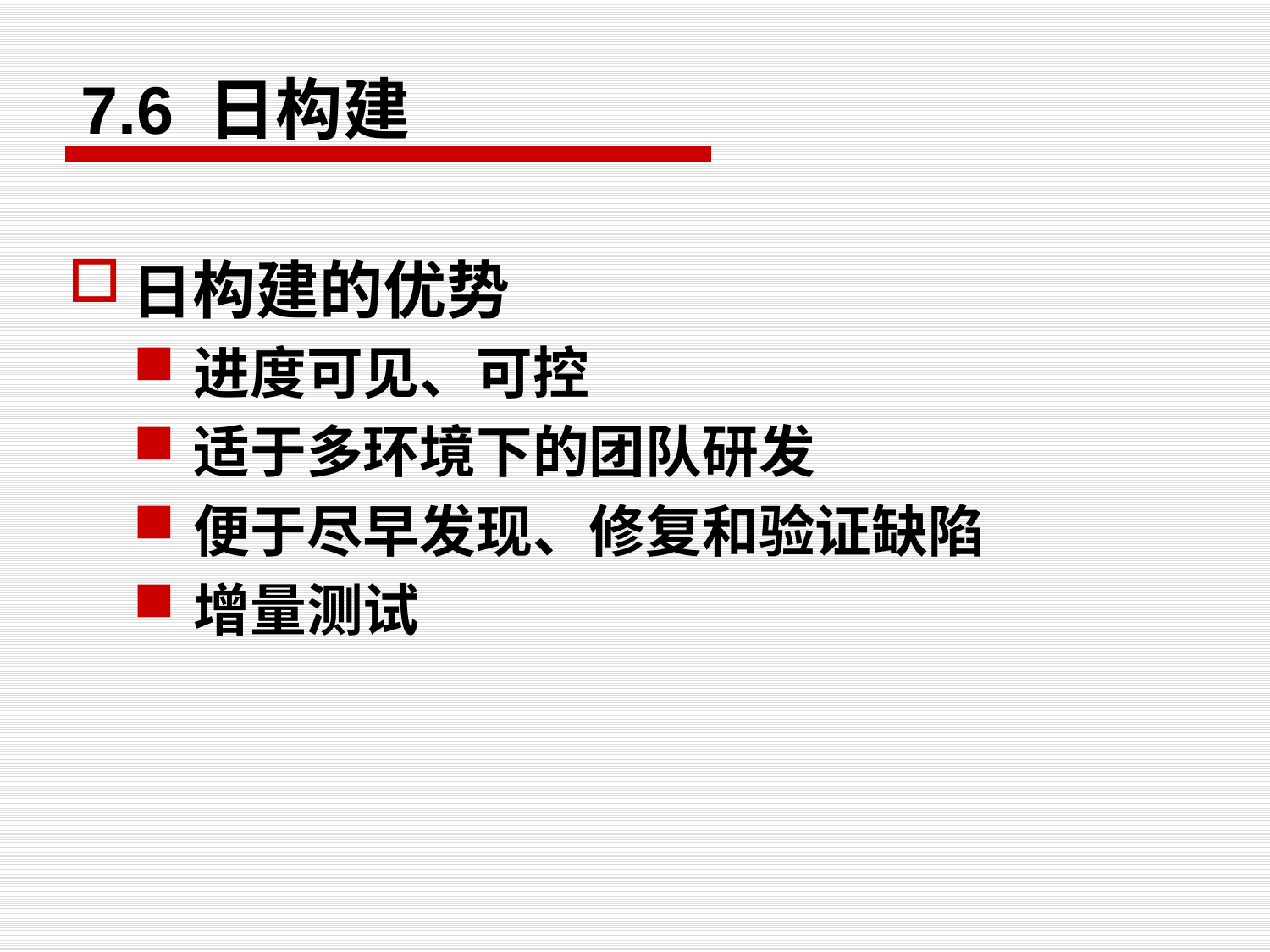

# 7.6 日构建
日构建的优势
进度可见、可控
适于多环境下的团队研发
便于尽早发现、修复和验证缺陷
增量测试